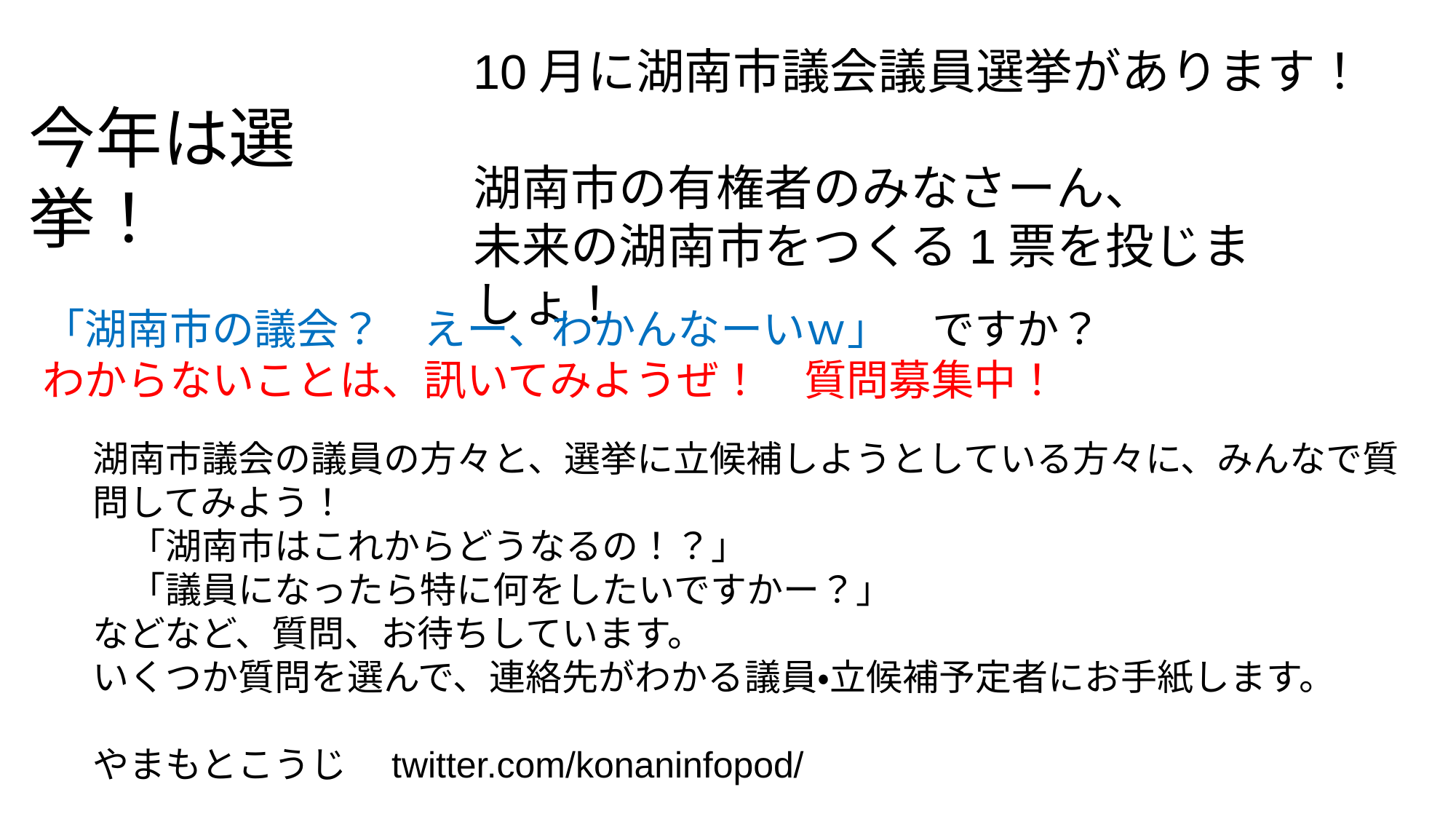

10月に湖南市議会議員選挙があります！

湖南市の有権者のみなさーん、
未来の湖南市をつくる1票を投じましょ！
今年は選挙！

「湖南市の議会？　えー、わかんなーいｗ」　ですか？
わからないことは、訊いてみようぜ！　質問募集中！

湖南市議会の議員の方々と、選挙に立候補しようとしている方々に、みんなで質問してみよう！
　「湖南市はこれからどうなるの！？」
　「議員になったら特に何をしたいですかー？」
などなど、質問、お待ちしています。
いくつか質問を選んで、連絡先がわかる議員・立候補予定者にお手紙します。

やまもとこうじ　twitter.com/konaninfopod/